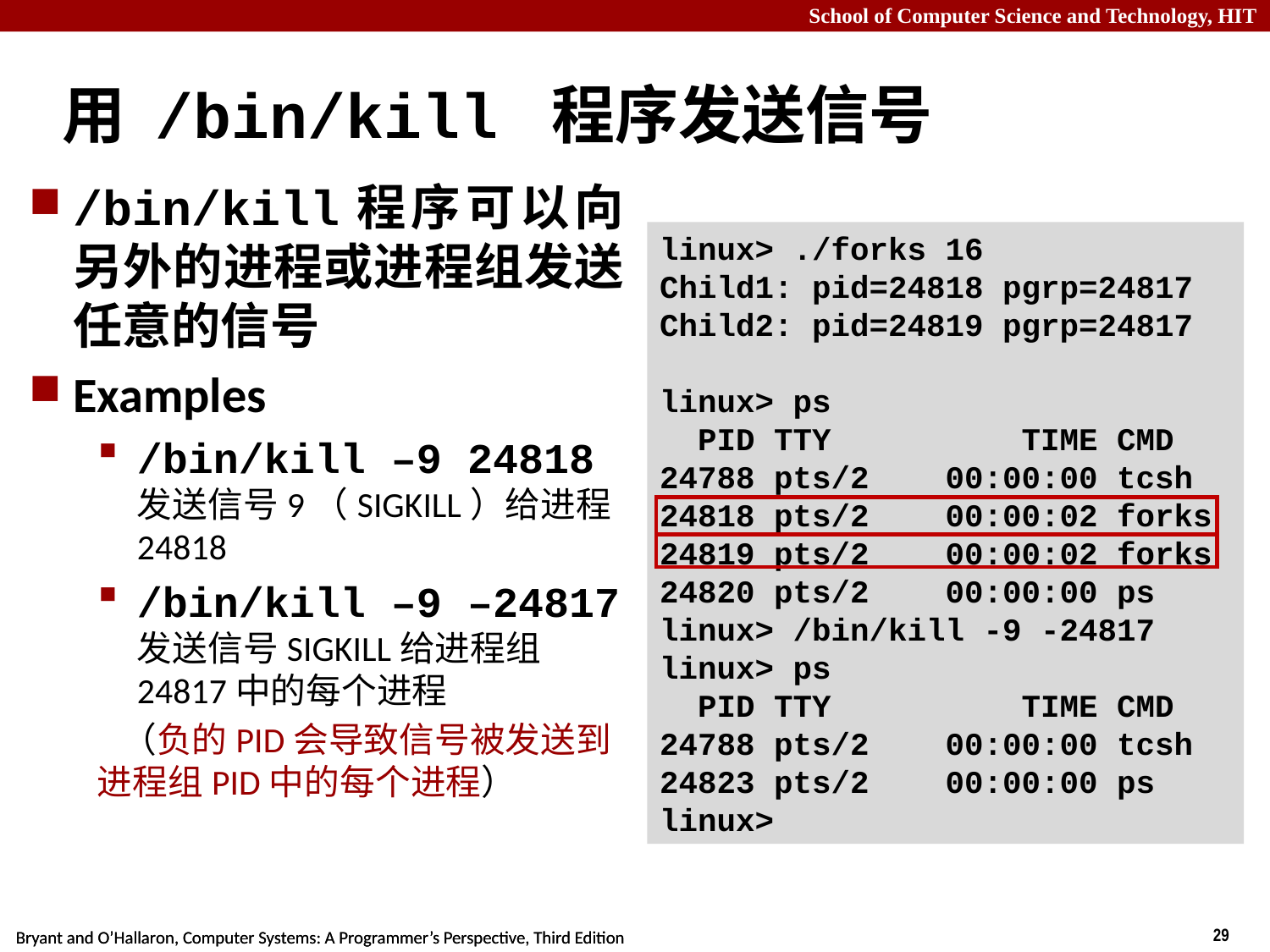

# 用 /bin/kill 程序发送信号
/bin/kill程序可以向另外的进程或进程组发送任意的信号
Examples
/bin/kill –9 24818
发送信号9（SIGKILL）给进程  24818
/bin/kill –9 –24817
发送信号SIGKILL给进程组24817中的每个进程
  （负的PID会导致信号被发送到进程组PID中的每个进程）
linux> ./forks 16
Child1: pid=24818 pgrp=24817
Child2: pid=24819 pgrp=24817

linux> ps
  PID TTY          TIME CMD
24788 pts/2    00:00:00 tcsh
24818 pts/2    00:00:02 forks
24819 pts/2    00:00:02 forks
24820 pts/2    00:00:00 ps
linux> /bin/kill -9 -24817
linux> ps
  PID TTY          TIME CMD
24788 pts/2    00:00:00 tcsh
24823 pts/2    00:00:00 ps
linux>